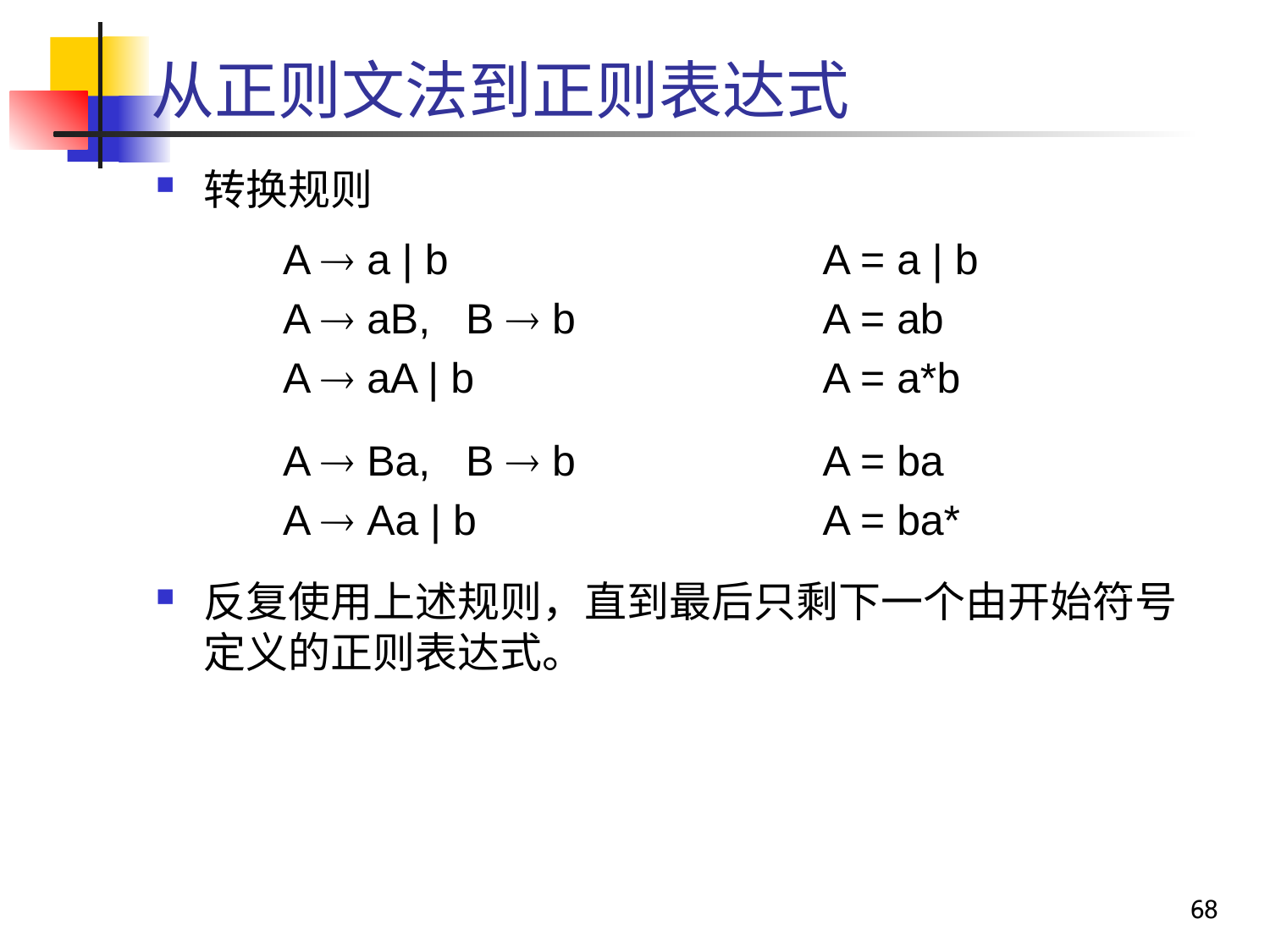

# 从正则文法到正则表达式
转换规则
A → a | b			A = a | b
A → aB,   B → b	 	A = ab
A → aA | b			A = a*b
A → Ba,   B → b	 	A = ba
A → Aa | b			A = ba*
反复使用上述规则，直到最后只剩下一个由开始符号定义的正则表达式。
68